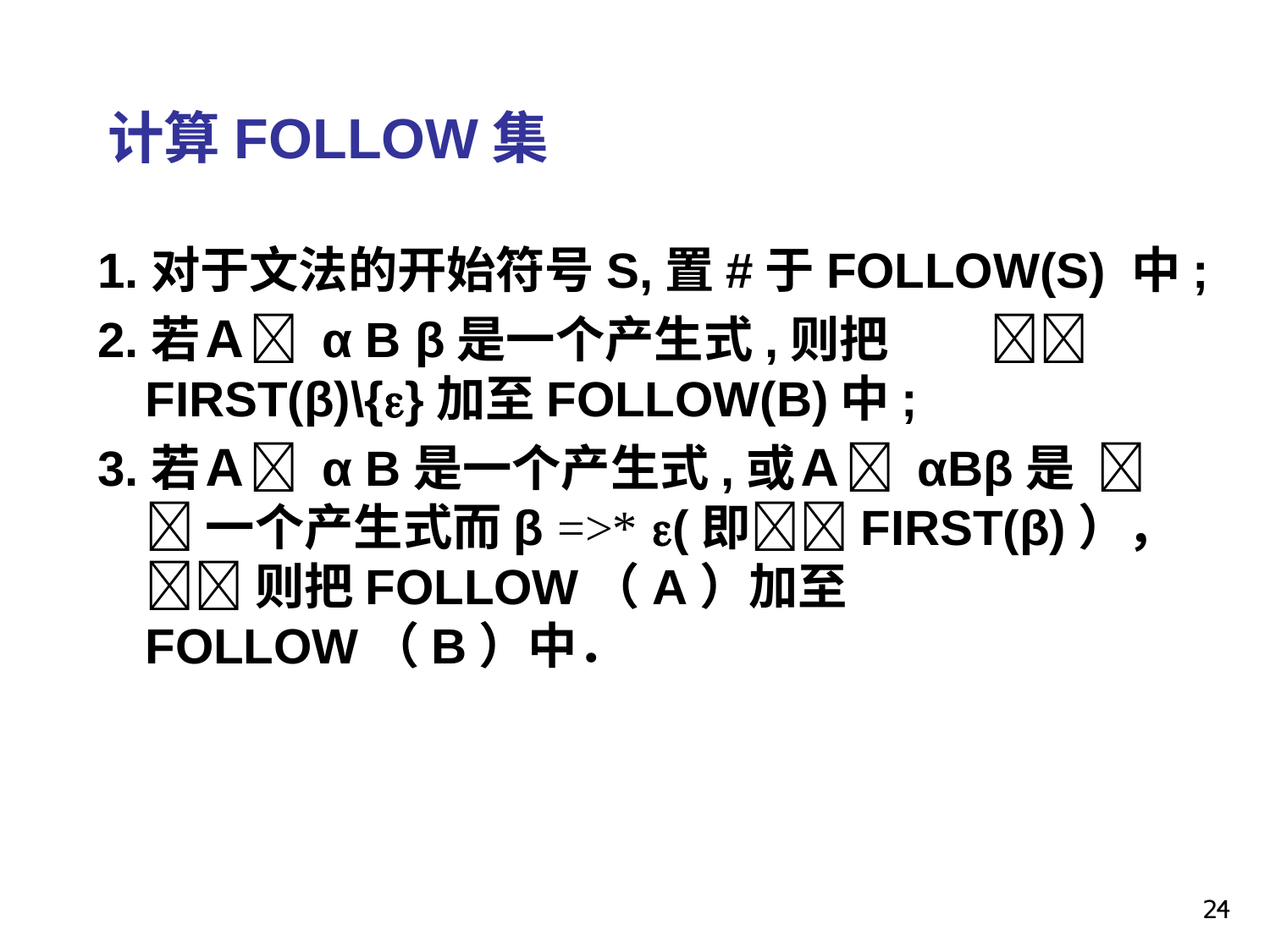

# 计算FOLLOW集
1.对于文法的开始符号S,置#于FOLLOW(S) 中;
2.若Ａ→ α B β是一个产生式,则把            FIRST(β)\{ε}加至FOLLOW(B)中;
3.若Ａ→ α B是一个产生式,或Ａ→ αBβ是     一个产生式而β =>* ε(即ε∈FIRST(β)），    则把FOLLOW（A）加至FOLLOW（B）中．
24